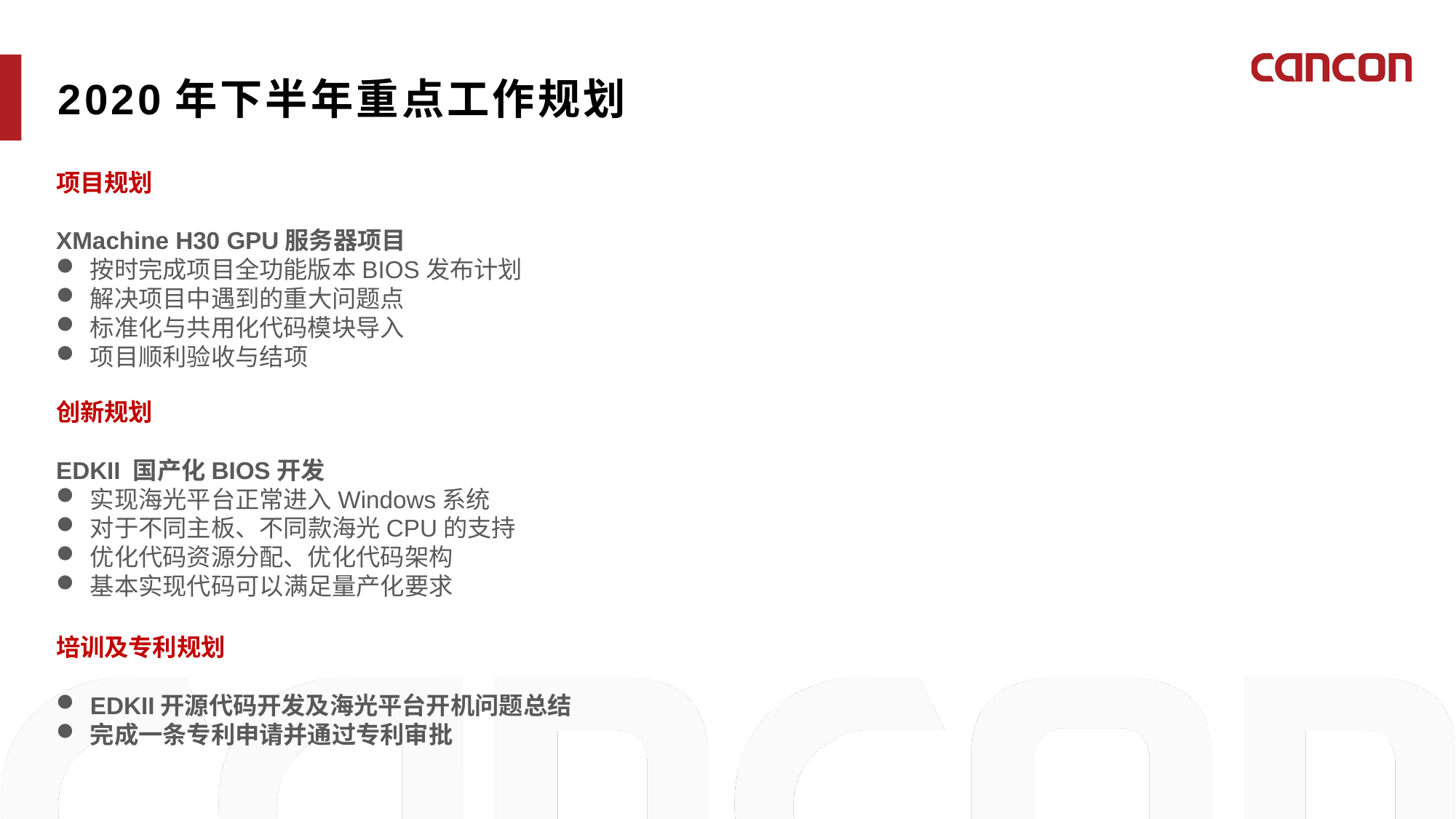

2020年下半年重点工作规划
项目规划

XMachine H30 GPU服务器项目
按时完成项目全功能版本BIOS发布计划
解决项目中遇到的重大问题点
标准化与共用化代码模块导入
项目顺利验收与结项
创新规划

EDKII 国产化BIOS开发
实现海光平台正常进入Windows系统
对于不同主板、不同款海光CPU的支持
优化代码资源分配、优化代码架构
基本实现代码可以满足量产化要求
培训及专利规划

EDKII开源代码开发及海光平台开机问题总结
完成一条专利申请并通过专利审批